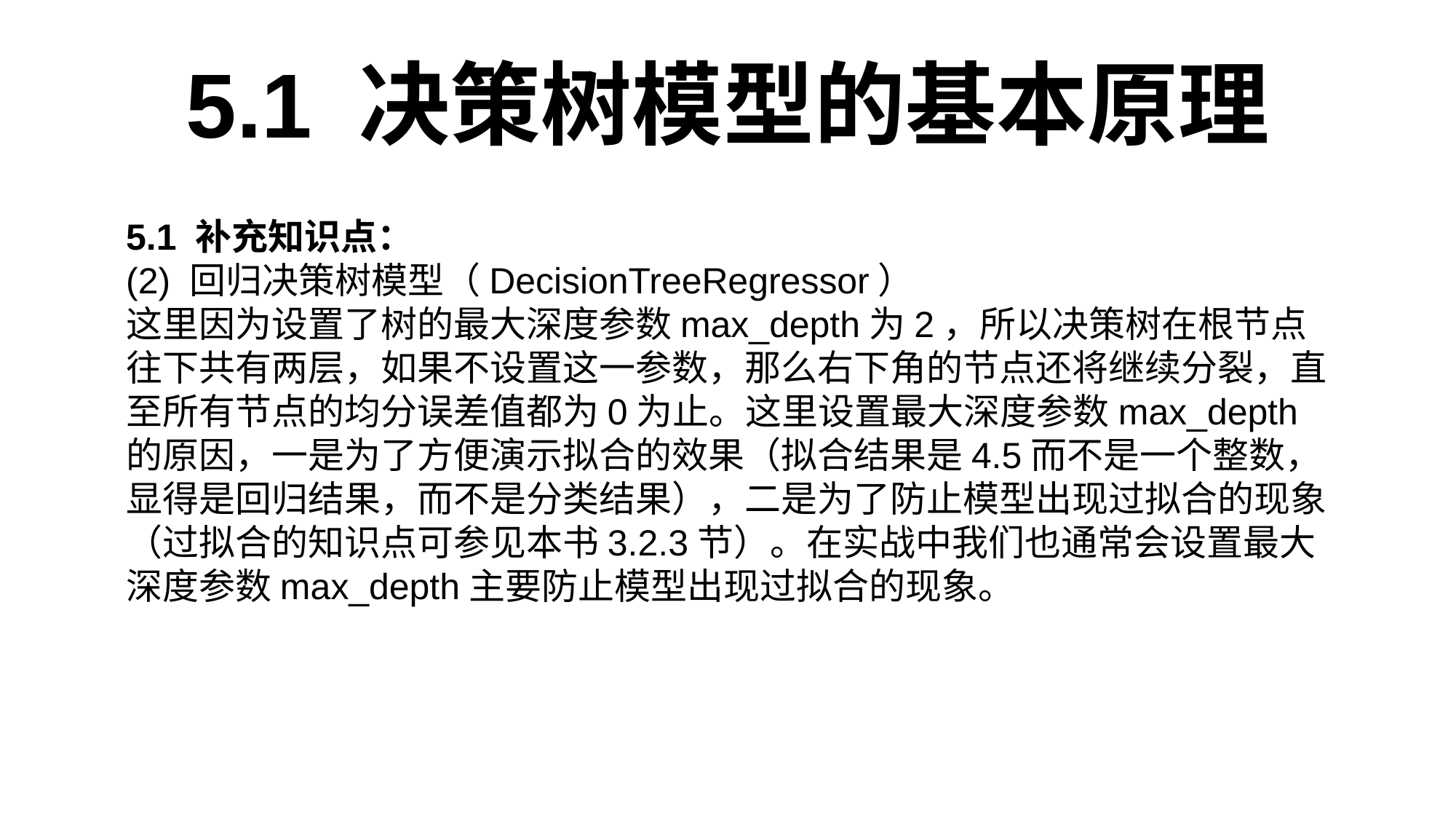

5.1 决策树模型的基本原理
5.1 补充知识点：
(2) 回归决策树模型（DecisionTreeRegressor）
这里因为设置了树的最大深度参数max_depth为2，所以决策树在根节点往下共有两层，如果不设置这一参数，那么右下角的节点还将继续分裂，直至所有节点的均分误差值都为0为止。这里设置最大深度参数max_depth的原因，一是为了方便演示拟合的效果（拟合结果是4.5而不是一个整数，显得是回归结果，而不是分类结果），二是为了防止模型出现过拟合的现象（过拟合的知识点可参见本书3.2.3节）。在实战中我们也通常会设置最大深度参数max_depth主要防止模型出现过拟合的现象。